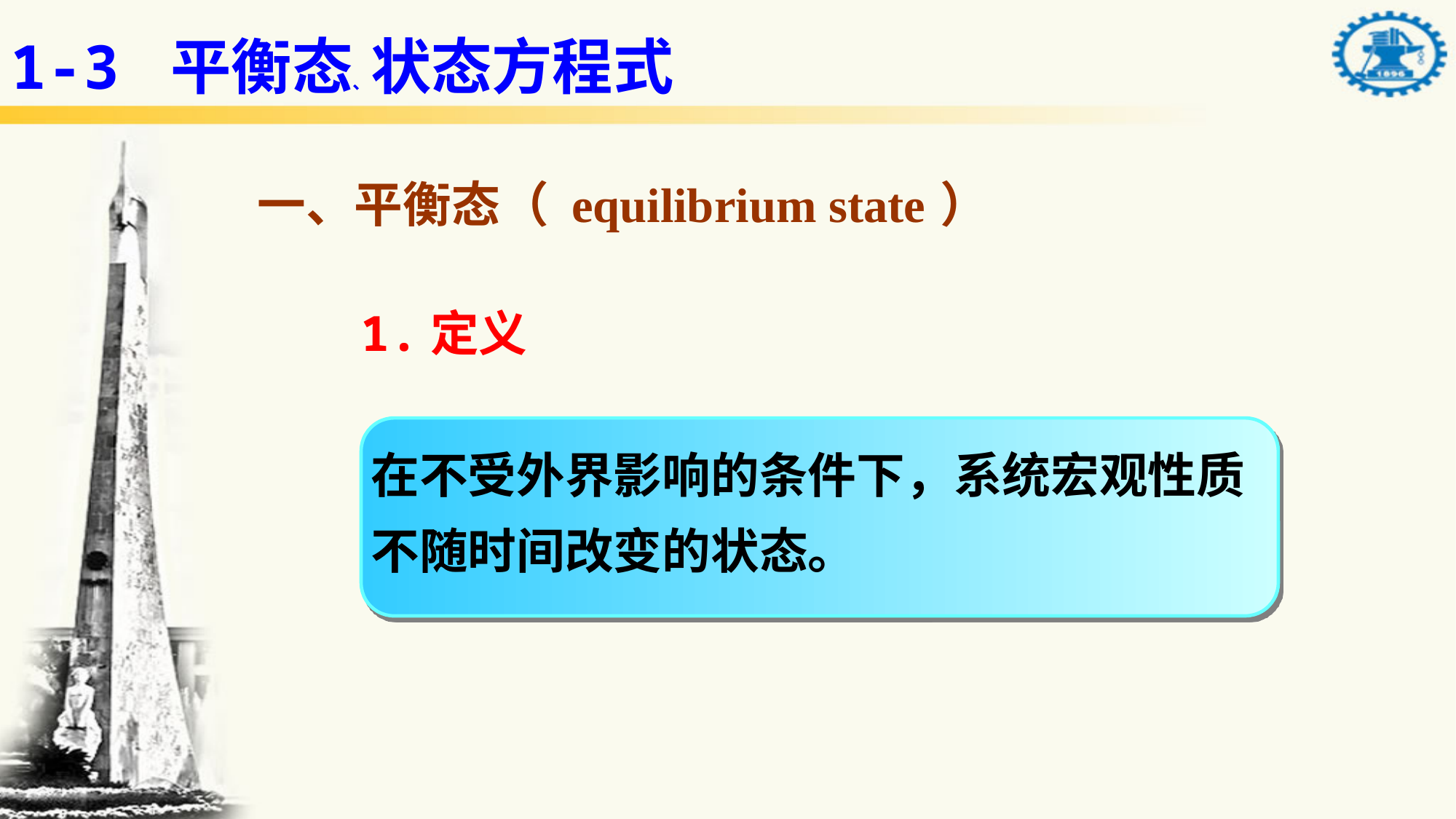

1-3 平衡态、状态方程式
一、平衡态（ equilibrium state ）
1.定义
在不受外界影响的条件下，系统宏观性质
不随时间改变的状态。